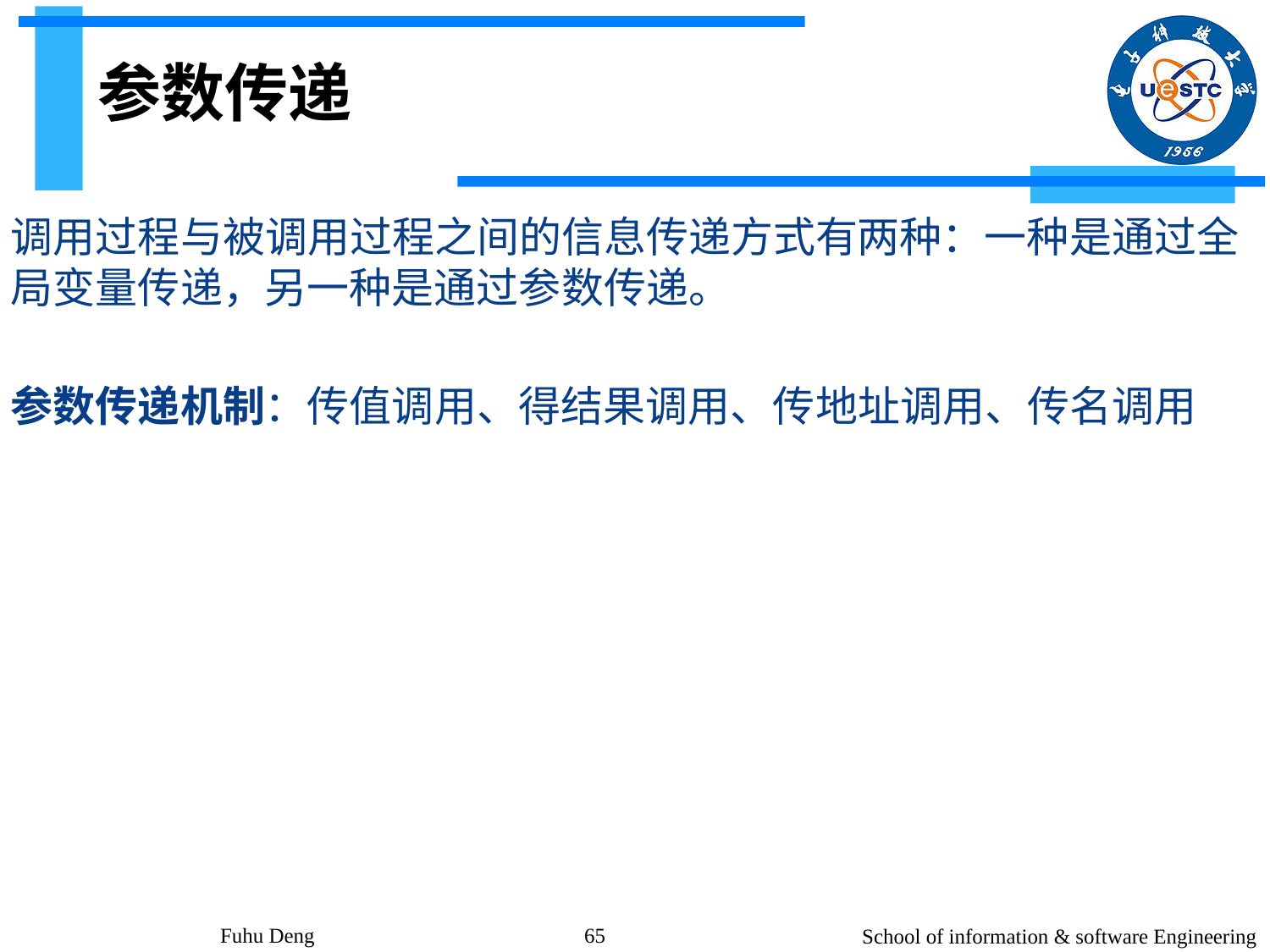

# 参数传递
调用过程与被调用过程之间的信息传递方式有两种：一种是通过全局变量传递，另一种是通过参数传递。

参数传递机制：传值调用、得结果调用、传地址调用、传名调用
Fuhu Deng
65
School of information & software Engineering